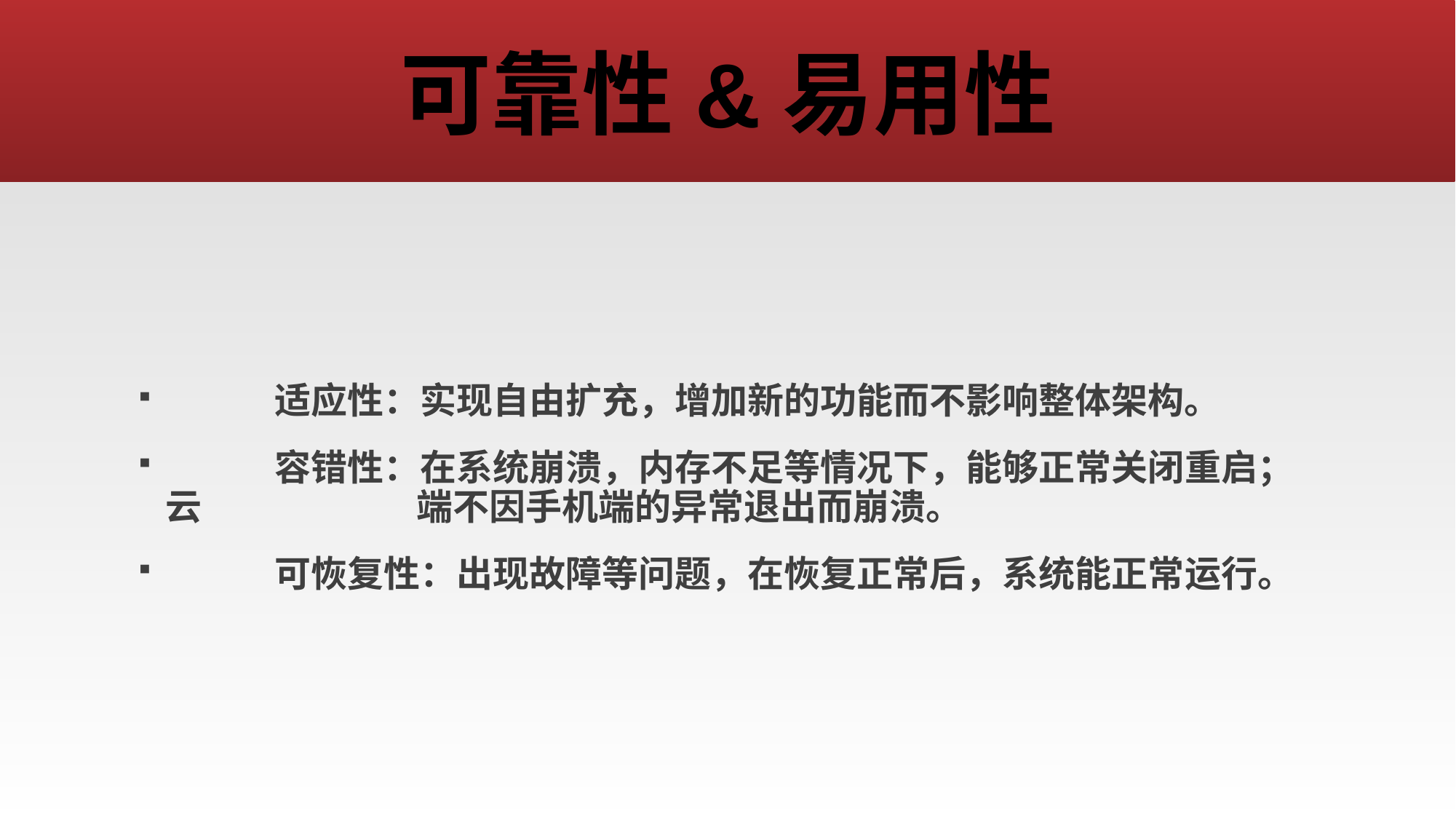

可靠性&易用性
	适应性：实现自由扩充，增加新的功能而不影响整体架构。
　　　容错性：在系统崩溃，内存不足等情况下，能够正常关闭重启；云		    端不因手机端的异常退出而崩溃。
　　　可恢复性：出现故障等问题，在恢复正常后，系统能正常运行。